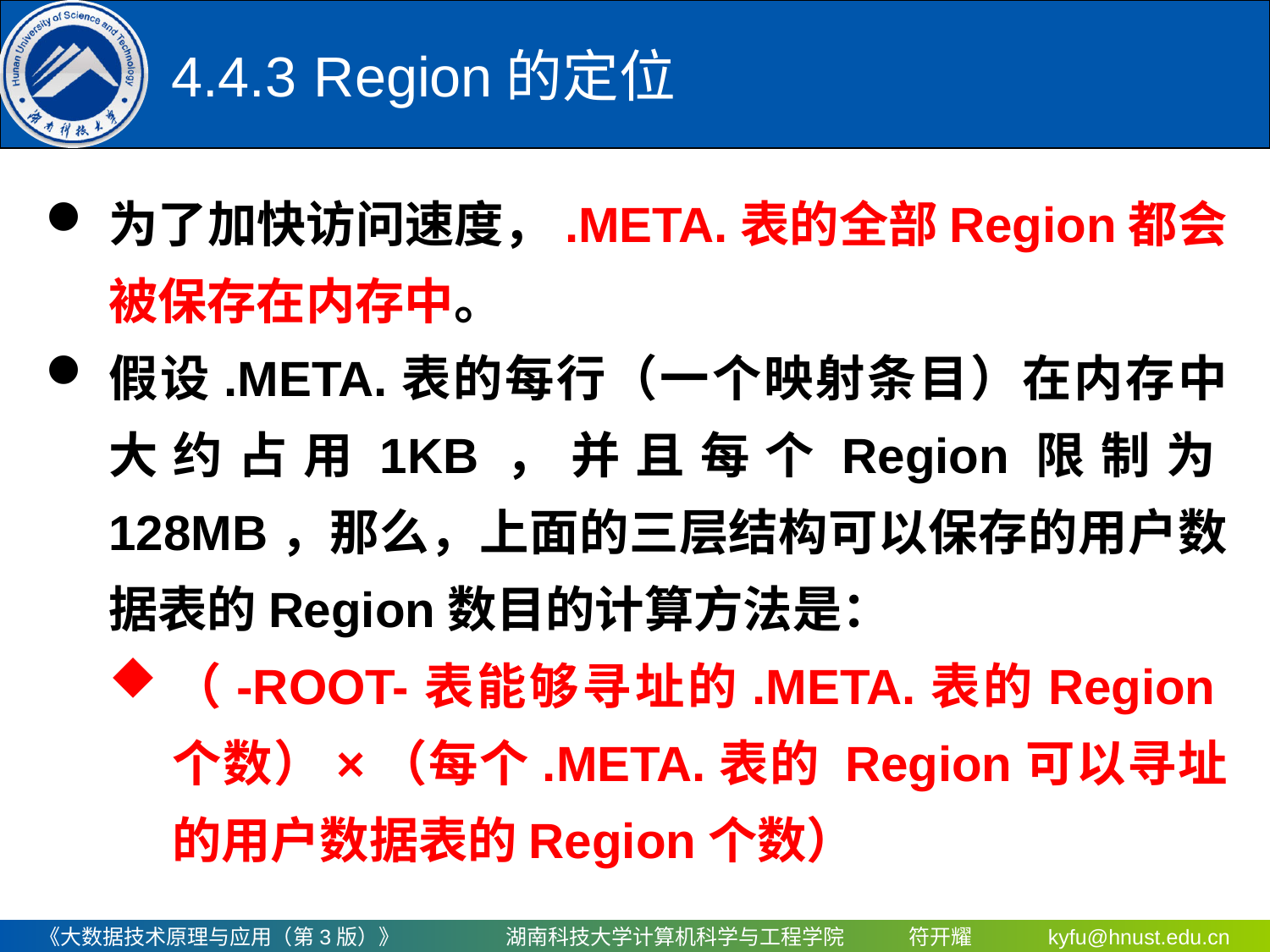

4.4.3	 Region的定位
为了加快访问速度，.META.表的全部Region都会被保存在内存中。
假设.META.表的每行（一个映射条目）在内存中大约占用1KB，并且每个Region限制为128MB，那么，上面的三层结构可以保存的用户数据表的Region数目的计算方法是：
（-ROOT-表能够寻址的.META.表的Region个数）×（每个.META.表的 Region可以寻址的用户数据表的Region个数）